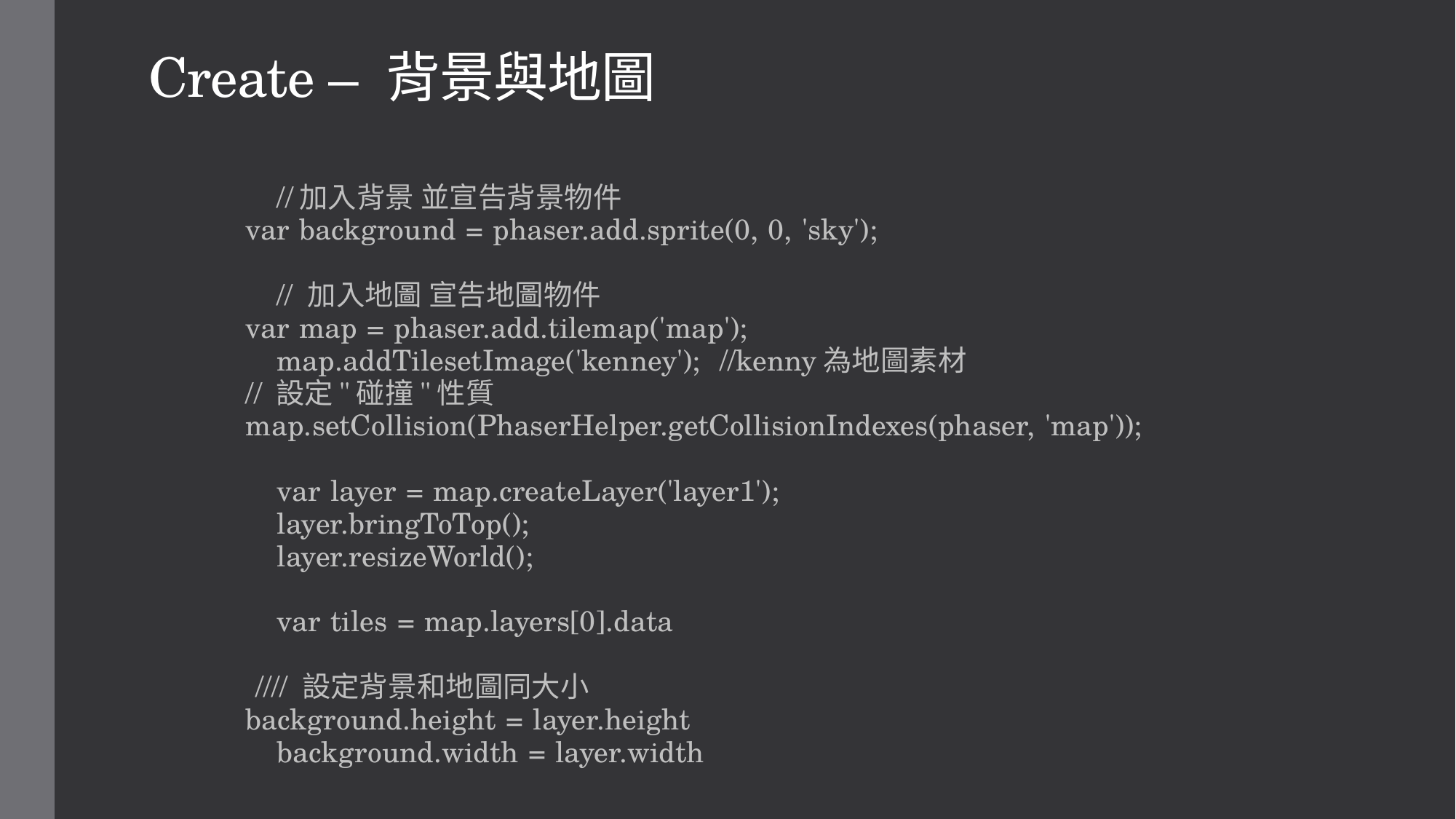

# Create – 背景與地圖
            //加入背景 並宣告背景物件
            var background = phaser.add.sprite(0, 0, 'sky');
            // 加入地圖 宣告地圖物件
            var map = phaser.add.tilemap('map');
            map.addTilesetImage('kenney');  //kenny為地圖素材
            // 設定"碰撞"性質
            map.setCollision(PhaserHelper.getCollisionIndexes(phaser, 'map'));
            var layer = map.createLayer('layer1');
            layer.bringToTop();
            layer.resizeWorld();
            var tiles = map.layers[0].data
	//// 設定背景和地圖同大小
            background.height = layer.height
            background.width = layer.width